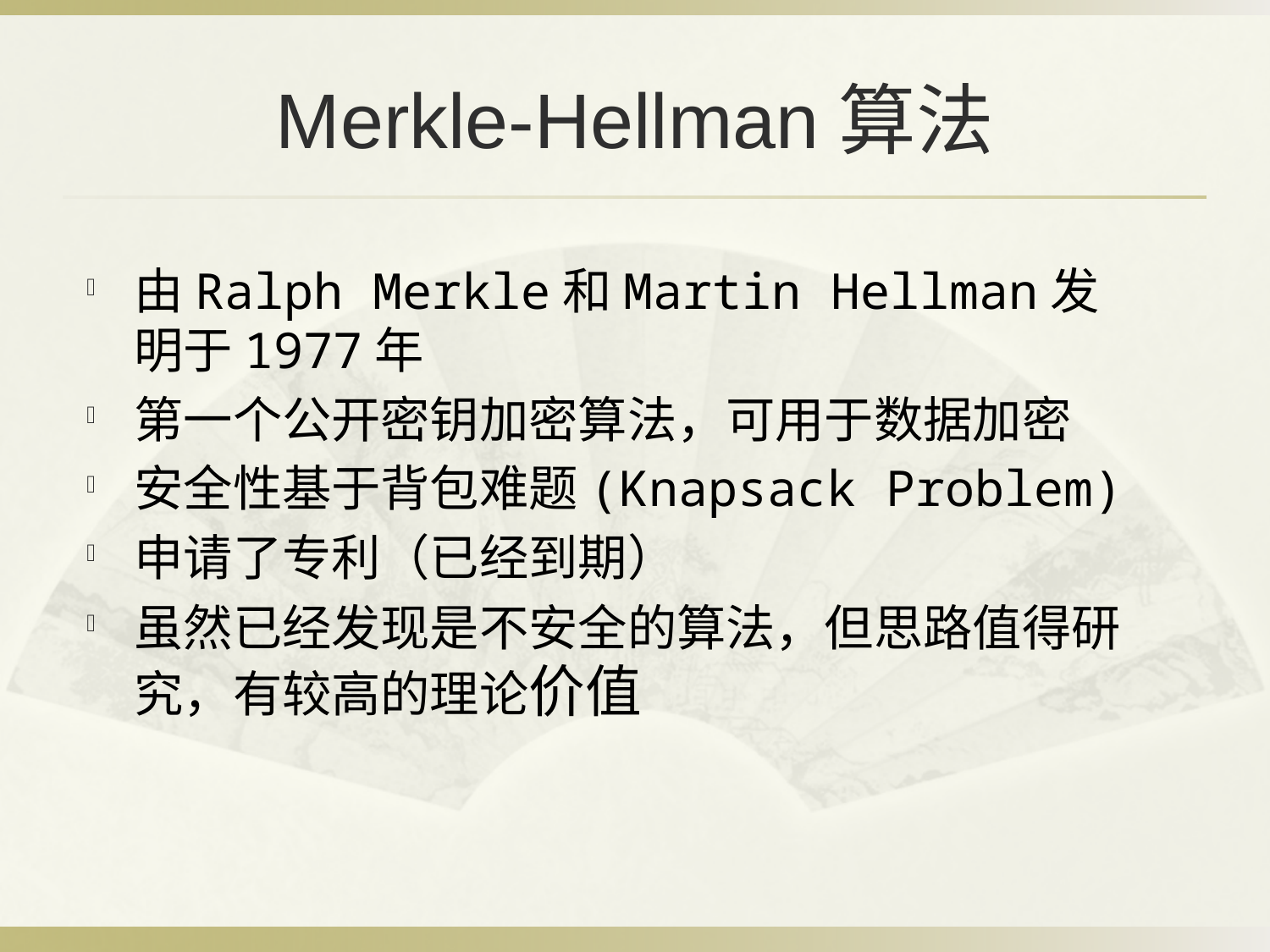

# Merkle-Hellman算法
由Ralph Merkle和Martin Hellman发明于1977年
第一个公开密钥加密算法，可用于数据加密
安全性基于背包难题(Knapsack Problem)
申请了专利（已经到期）
虽然已经发现是不安全的算法，但思路值得研究，有较高的理论价值